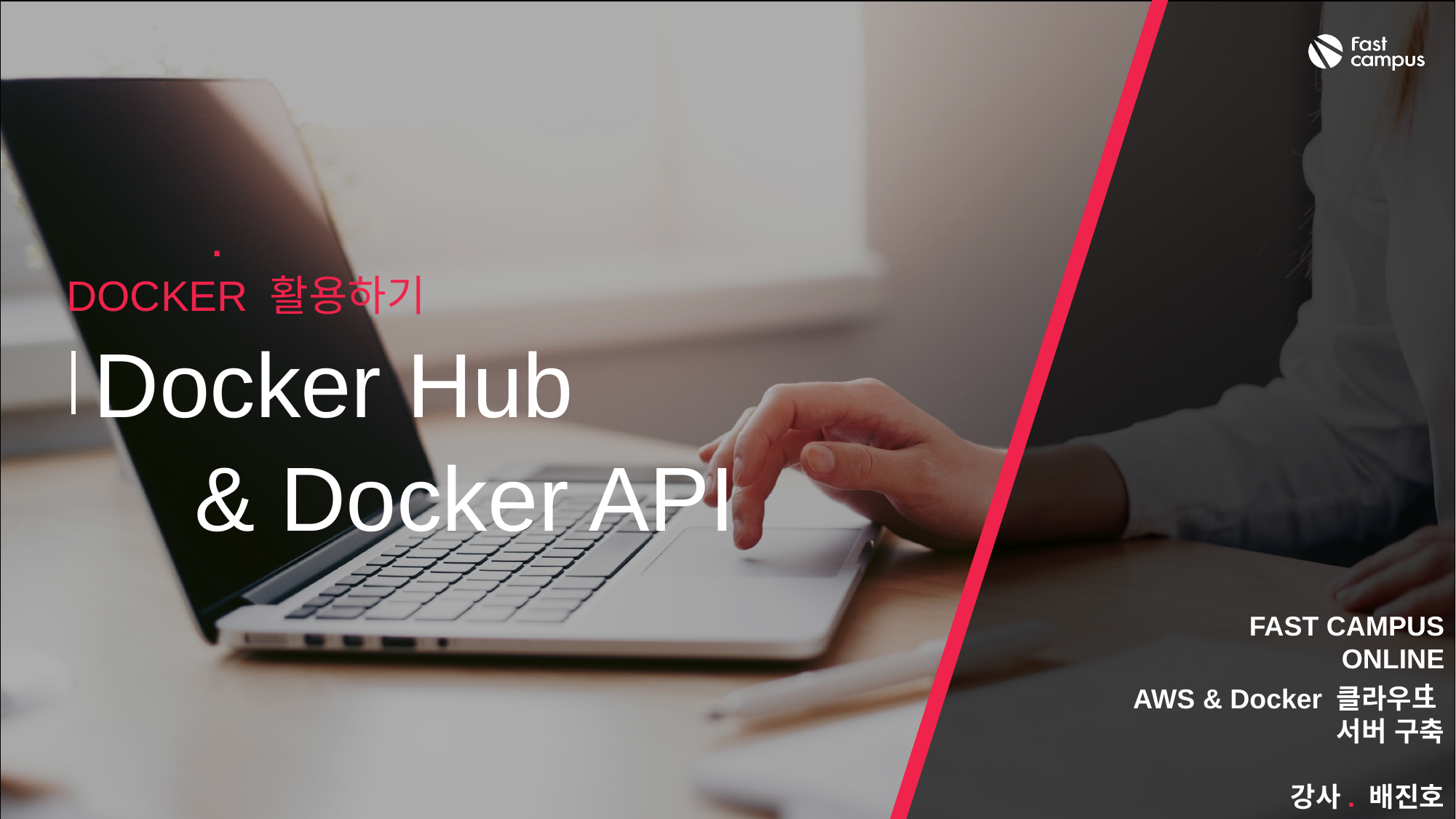

05

DOCKER 활용하기
Docker Hub
    & Docker API